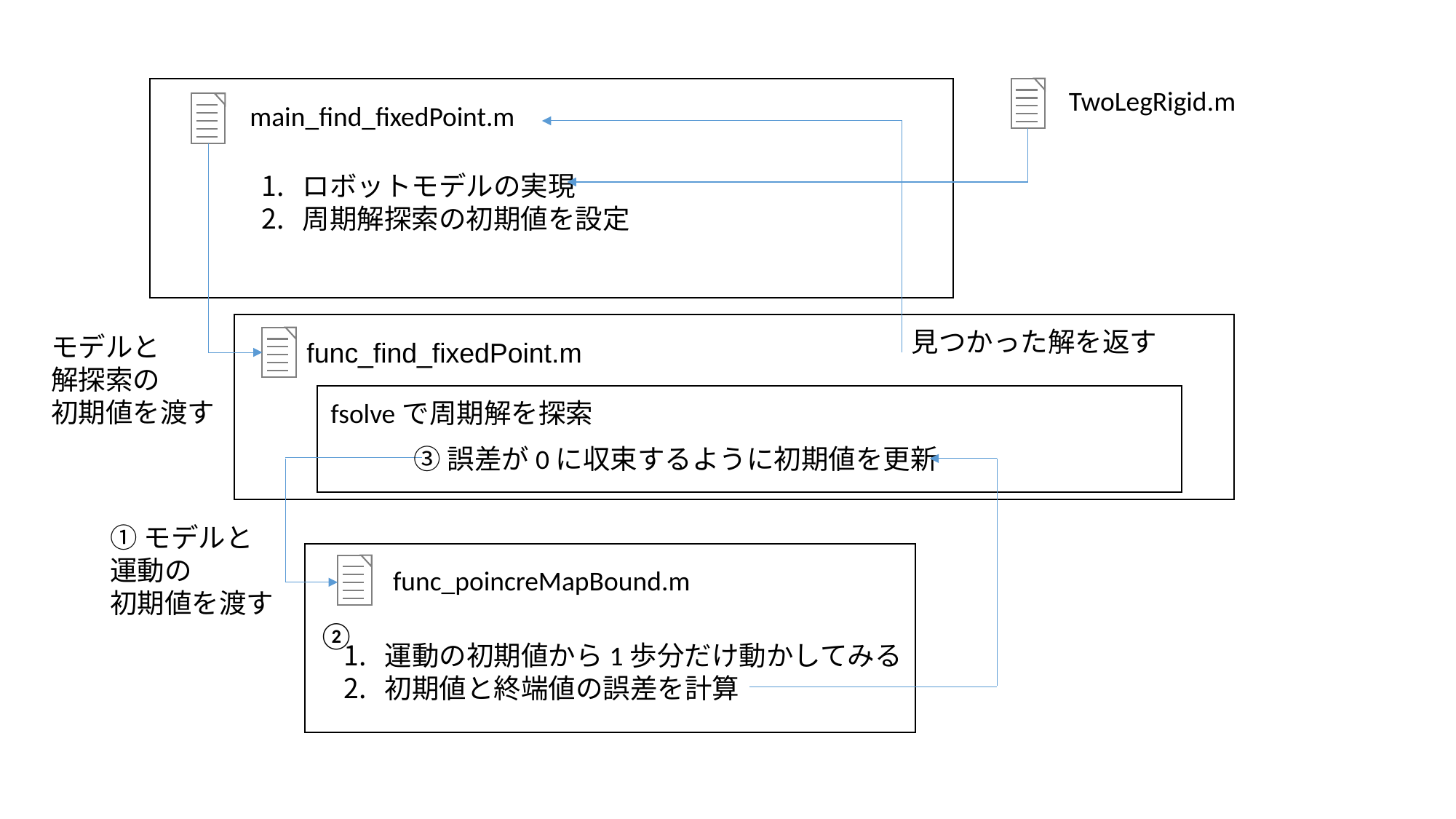

TwoLegRigid.m

main_find_fixedPoint.m
ロボットモデルの実現
周期解探索の初期値を設定

見つかった解を返す
モデルと
解探索の
初期値を渡す

func_find_fixedPoint.m

fsolveで周期解を探索
③誤差が0に収束するように初期値を更新
①モデルと
運動の
初期値を渡す

func_poincreMapBound.m
②
運動の初期値から1歩分だけ動かしてみる
初期値と終端値の誤差を計算